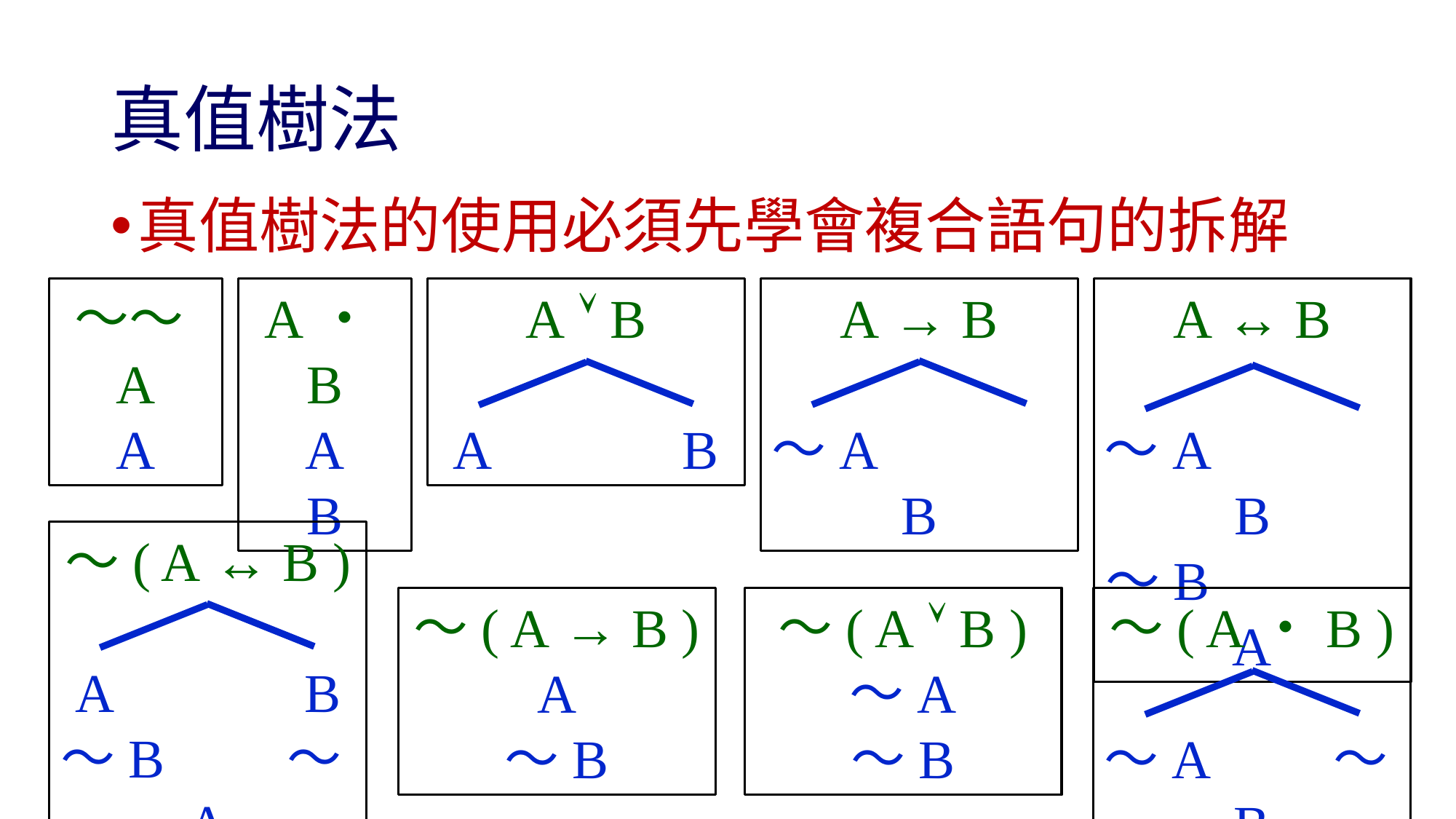

# 真值樹法
真值樹法的使用必須先學會複合語句的拆解
～～A
A
A・B
A
B
A ∨ B

A　　　B
A → B

～A　　　B
A ↔︎ B

～A　　　B
～B　　　A
～( A ↔︎ B )

A　　　B
～B　　～A
～( A → B )
A
～B
～( A ∨ B )
～A
～B
～( A・B )

～A　　～B